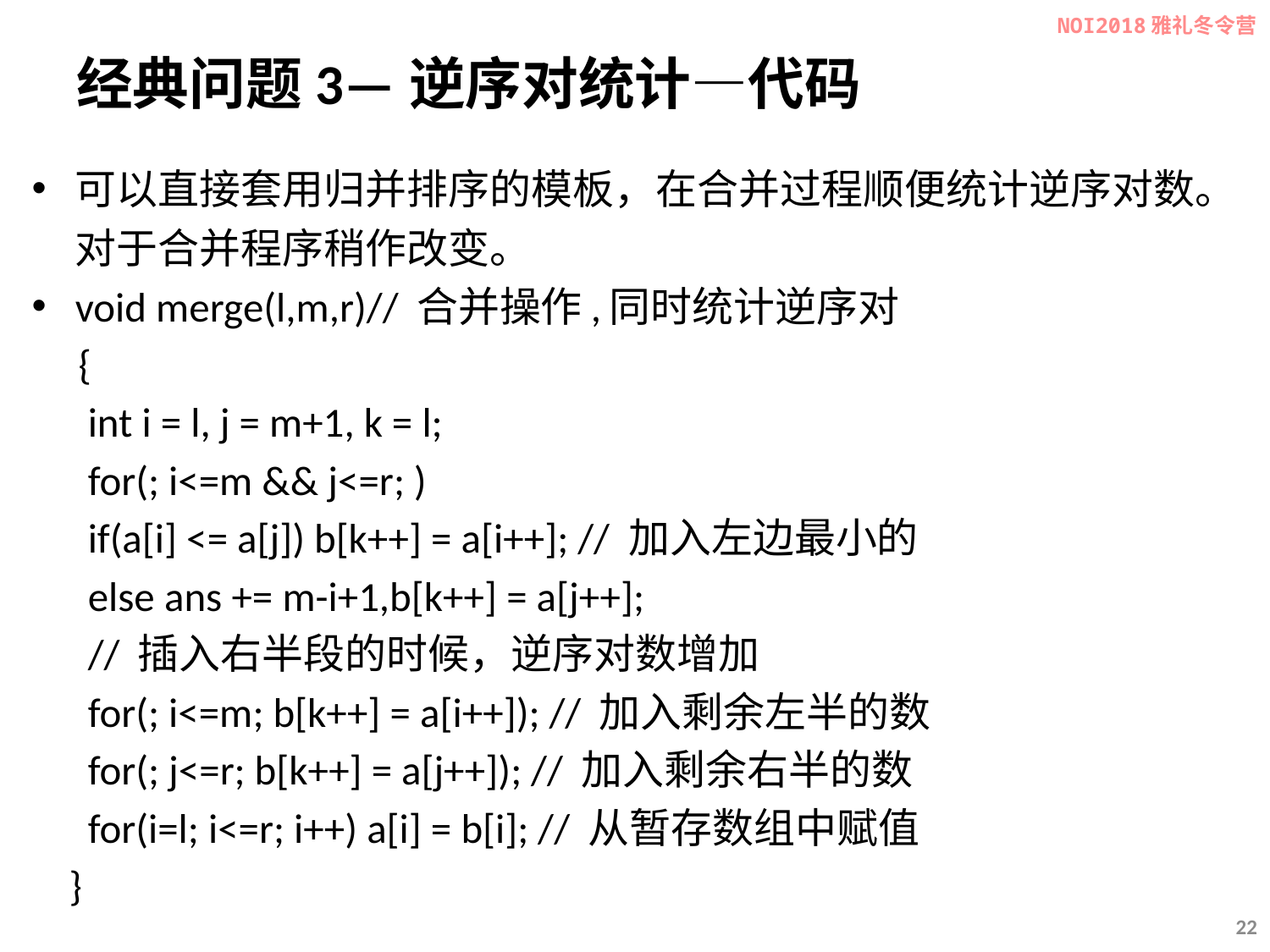

NOI2018雅礼冬令营
# 经典问题3—逆序对统计—代码
可以直接套用归并排序的模板，在合并过程顺便统计逆序对数。对于合并程序稍作改变。
void merge(l,m,r)// 合并操作,同时统计逆序对
     {
      int i = l, j = m+1, k = l;
      for(; i<=m && j<=r; )
      if(a[i] <= a[j]) b[k++] = a[i++]; // 加入左边最小的
      else ans += m-i+1,b[k++] = a[j++];
      // 插入右半段的时候，逆序对数增加
      for(; i<=m; b[k++] = a[i++]); // 加入剩余左半的数
      for(; j<=r; b[k++] = a[j++]); // 加入剩余右半的数
      for(i=l; i<=r; i++) a[i] = b[i]; // 从暂存数组中赋值
    }

22